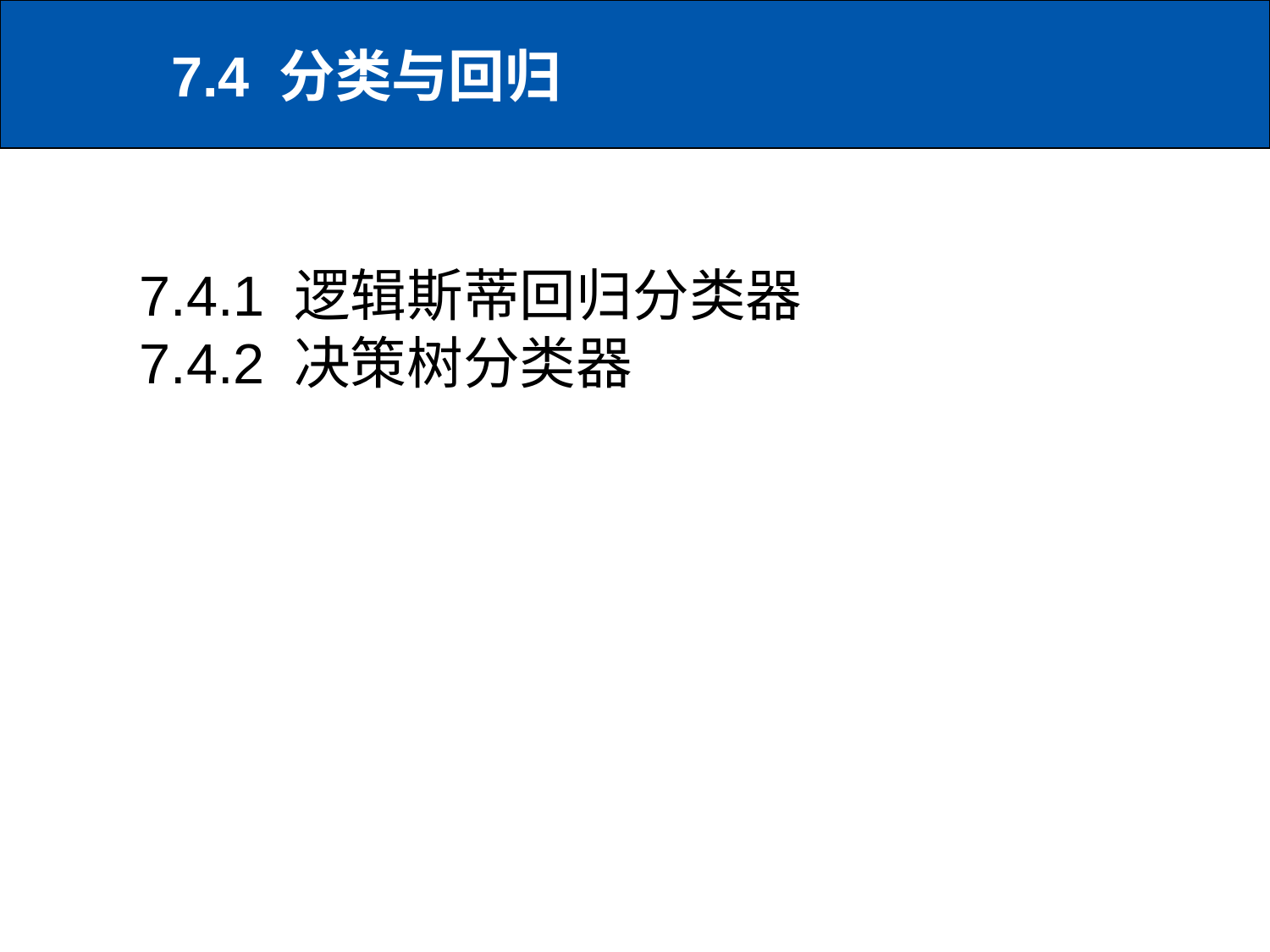

# 7.4 分类与回归
7.4.1 逻辑斯蒂回归分类器
7.4.2 决策树分类器